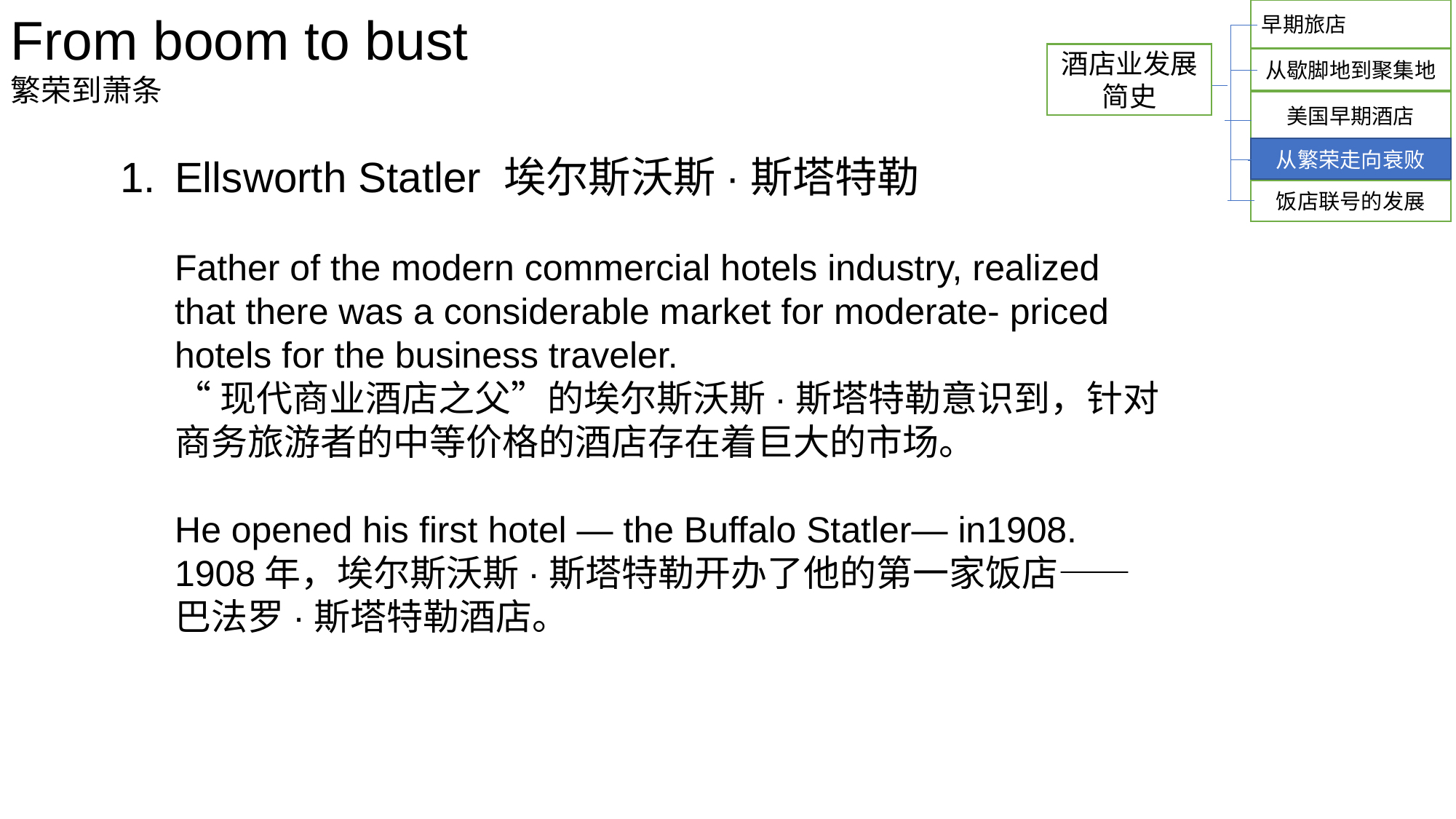

From boom to bust
繁荣到萧条
早期旅店
酒店业发展简史
从歇脚地到聚集地
美国早期酒店
从繁荣走向衰败
Ellsworth Statler 埃尔斯沃斯·斯塔特勒

Father of the modern commercial hotels industry, realized that there was a considerable market for moderate- priced hotels for the business traveler.
“现代商业酒店之父”的埃尔斯沃斯·斯塔特勒意识到，针对商务旅游者的中等价格的酒店存在着巨大的市场。

He opened his first hotel — the Buffalo Statler— in1908.
1908年，埃尔斯沃斯·斯塔特勒开办了他的第一家饭店——巴法罗·斯塔特勒酒店。

饭店联号的发展